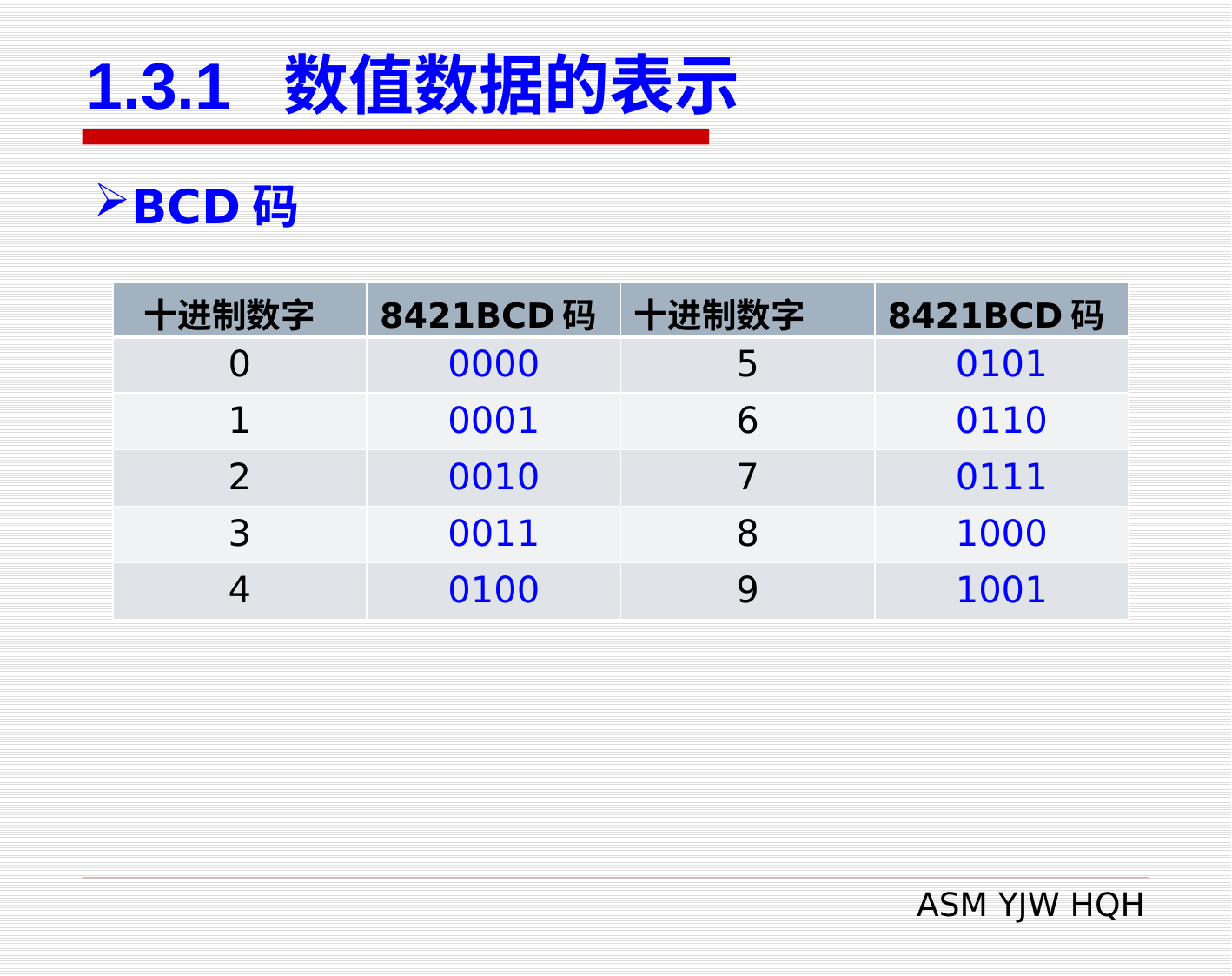

# 1.3.1  数值数据的表示
BCD码
| 十进制数字 | 8421BCD码 | 十进制数字 | 8421BCD码 |
| --- | --- | --- | --- |
| 0 | 0000 | 5 | 0101 |
| 1 | 0001 | 6 | 0110 |
| 2 | 0010 | 7 | 0111 |
| 3 | 0011 | 8 | 1000 |
| 4 | 0100 | 9 | 1001 |